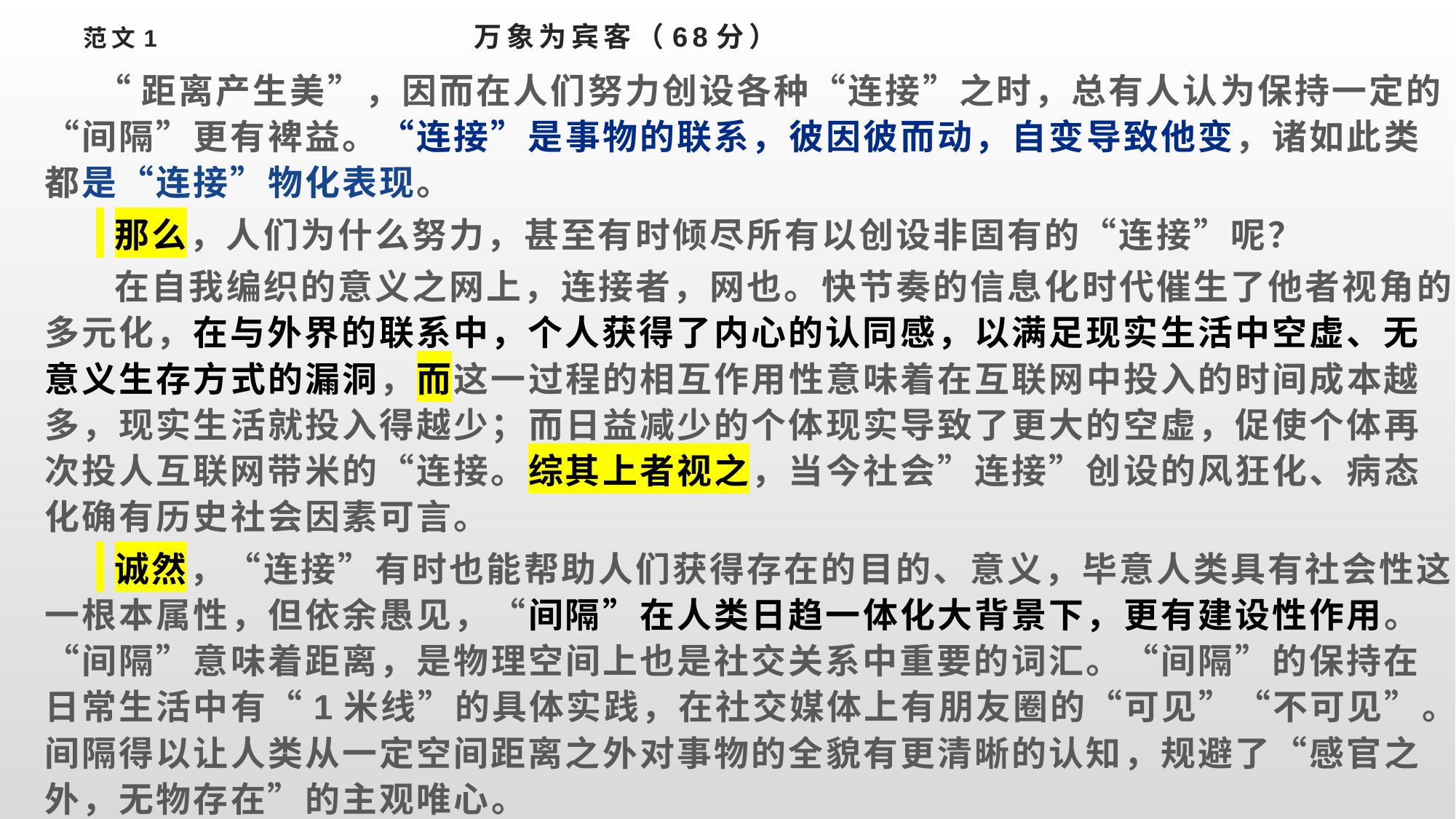

# 范文1                       万象为宾客（68分）
     “距离产生美”，因而在人们努力创设各种“连接”之时，总有人认为保持一定的“间隔”更有裨益。“连接”是事物的联系，彼因彼而动，自变导致他变，诸如此类都是“连接”物化表现。
      那么，人们为什么努力，甚至有时倾尽所有以创设非固有的“连接”呢？
      在自我编织的意义之网上，连接者，网也。快节奏的信息化时代催生了他者视角的多元化，在与外界的联系中，个人获得了内心的认同感，以满足现实生活中空虚、无意义生存方式的漏洞，而这一过程的相互作用性意味着在互联网中投入的时间成本越多，现实生活就投入得越少；而日益减少的个体现实导致了更大的空虚，促使个体再次投人互联网带米的“连接。综其上者视之，当今社会”连接”创设的风狂化、病态化确有历史社会因素可言。
      诚然，“连接”有时也能帮助人们获得存在的目的、意义，毕意人类具有社会性这一根本属性，但依余愚见，“间隔”在人类日趋一体化大背景下，更有建设性作用。“间隔”意味着距离，是物理空间上也是社交关系中重要的词汇。“间隔”的保持在日常生活中有“1米线”的具体实践，在社交媒体上有朋友圈的“可见”“不可见”。间隔得以让人类从一定空间距离之外对事物的全貌有更清晰的认知，规避了“感官之外，无物存在”的主观唯心。